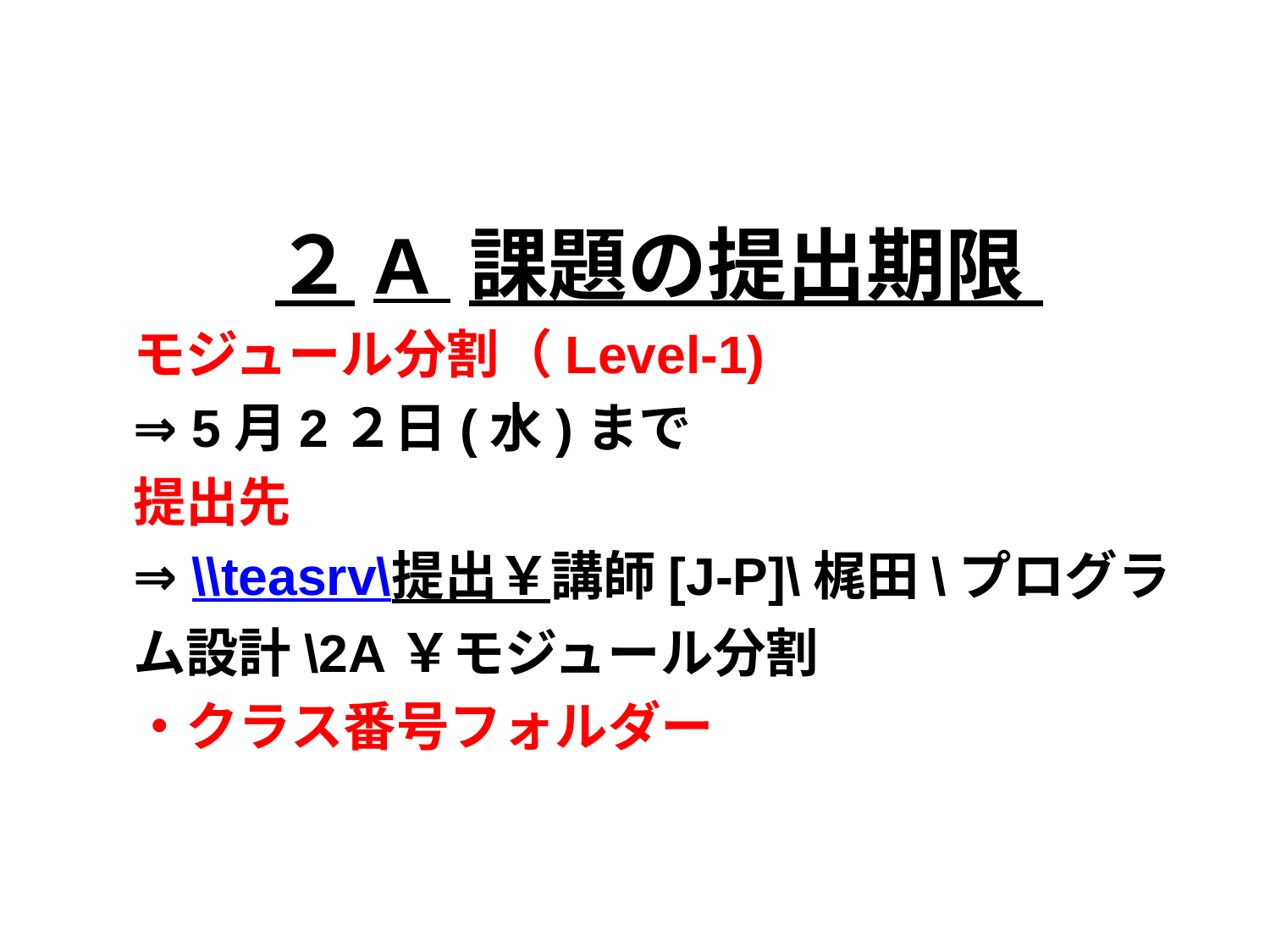

２A 課題の提出期限
モジュール分割（Level-1)
⇒ 5月2２日(水)まで
提出先
⇒ \\teasrv\提出￥講師[J-P]\梶田\プログラム設計\2A￥モジュール分割
・クラス番号フォルダー